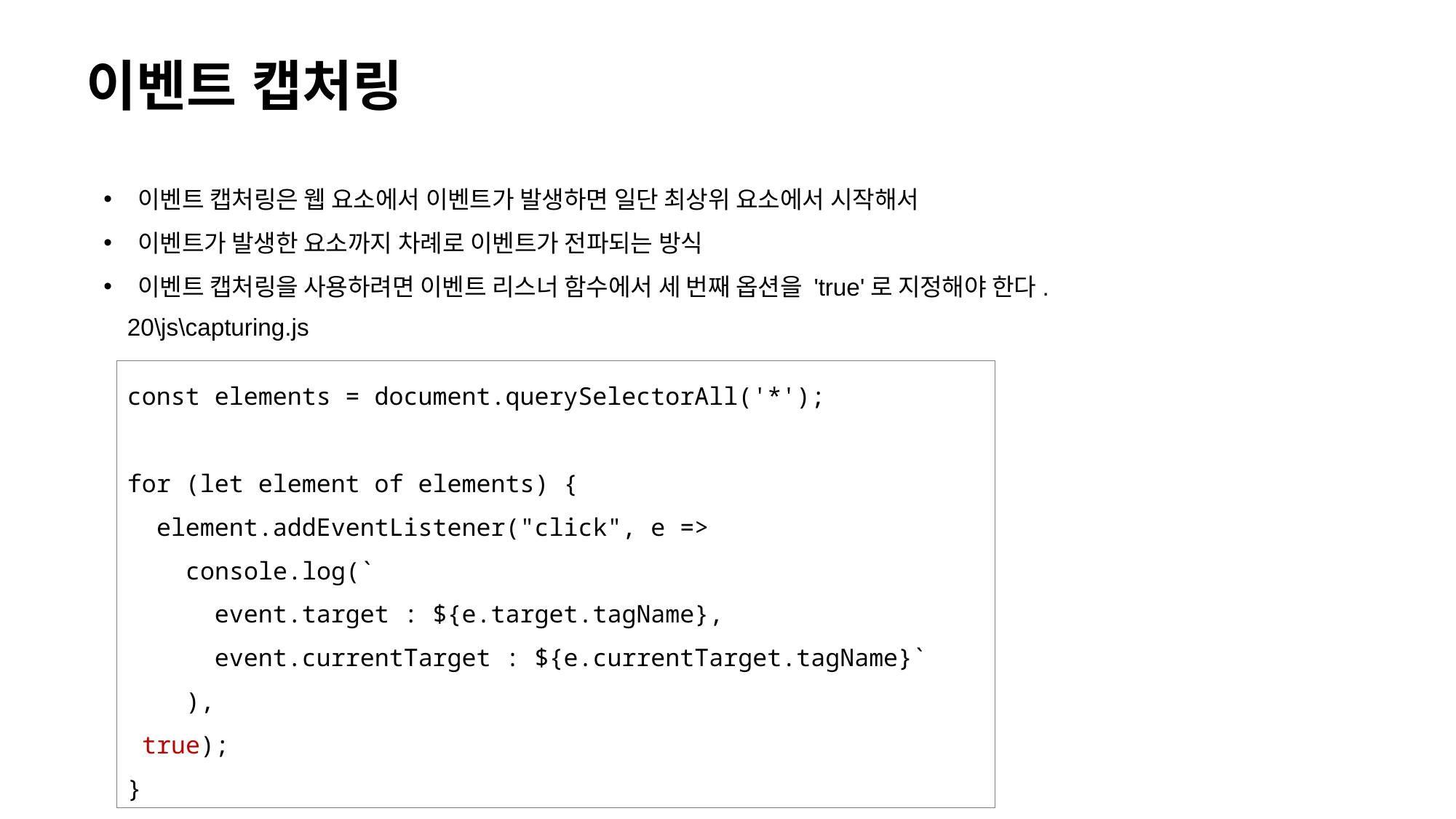

# 이벤트 캡처링
이벤트 캡처링은 웹 요소에서 이벤트가 발생하면 일단 최상위 요소에서 시작해서
이벤트가 발생한 요소까지 차례로 이벤트가 전파되는 방식
이벤트 캡처링을 사용하려면 이벤트 리스너 함수에서 세 번째 옵션을 'true'로 지정해야 한다.
20\js\capturing.js
const elements = document.querySelectorAll('*');

for (let element of elements) {
  element.addEventListener("click", e =>
    console.log(`
      event.target : ${e.target.tagName},
      event.currentTarget : ${e.currentTarget.tagName}`
    ),
 true);
}